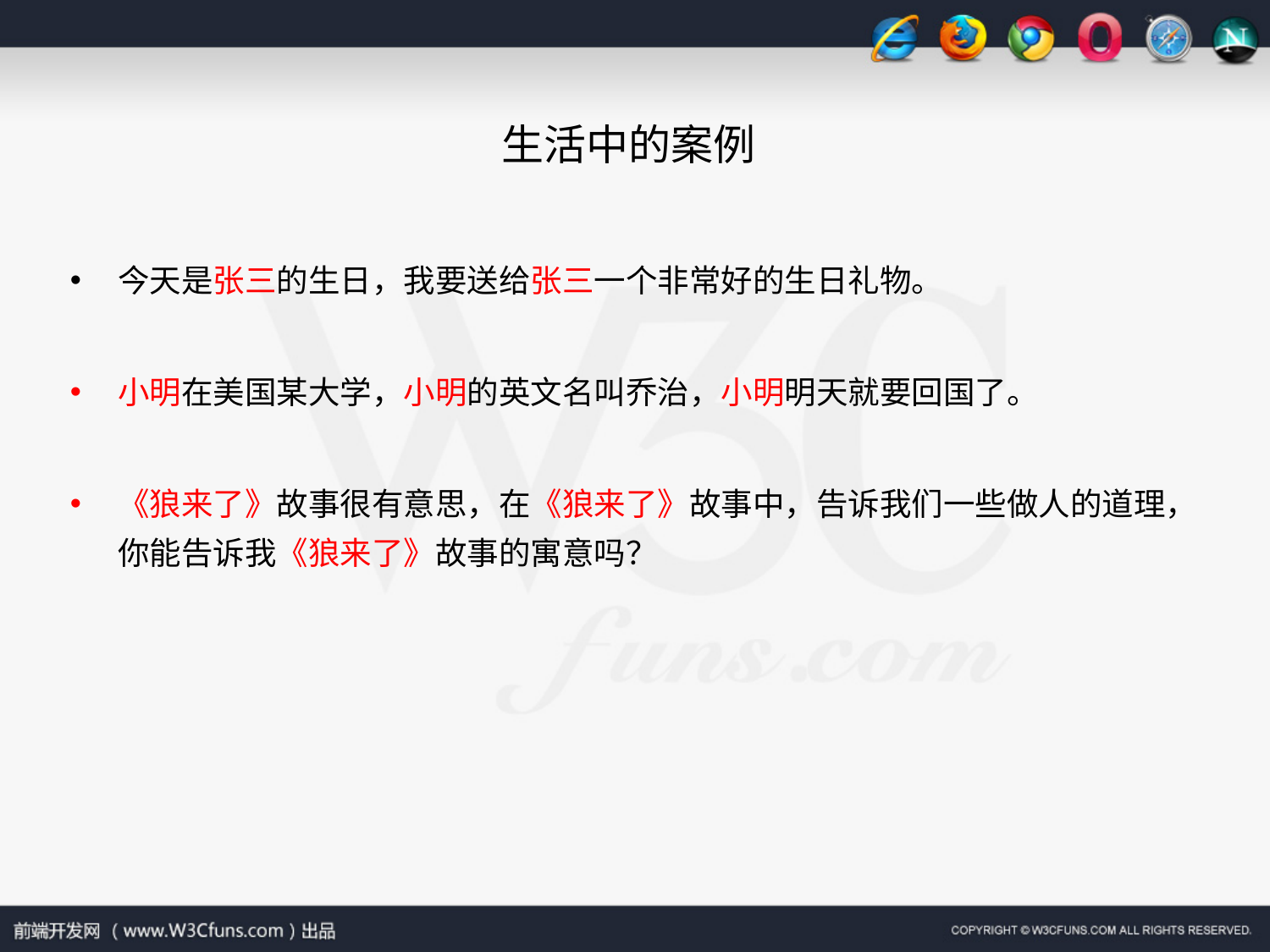

生活中的案例

今天是张三的生日，我要送给张三一个非常好的生日礼物。

小明在美国某大学，小明的英文名叫乔治，小明明天就要回国了。

《狼来了》故事很有意思，在《狼来了》故事中，告诉我们一些做人的道理，你能告诉我《狼来了》故事的寓意吗？